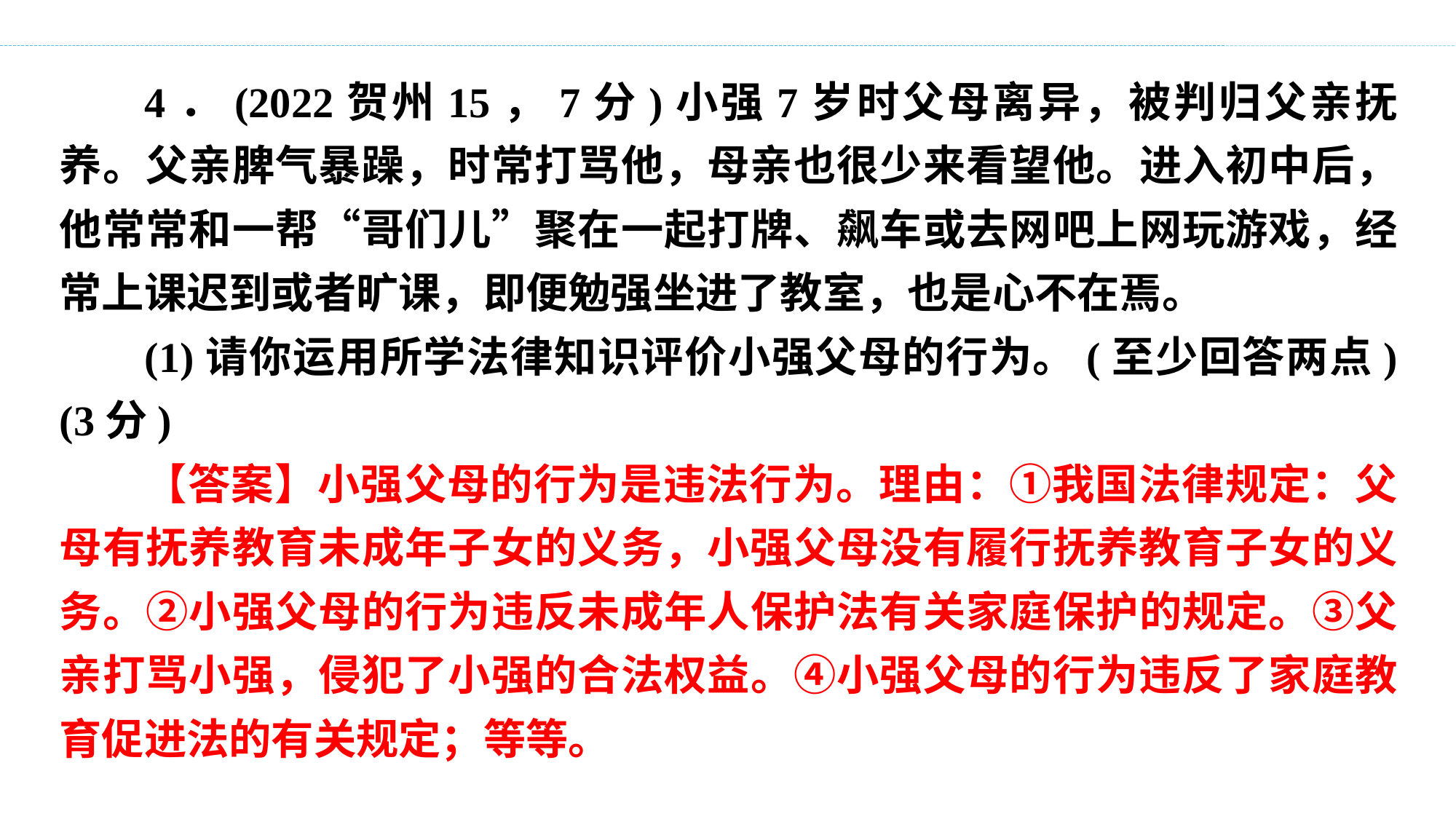

4．(2022贺州15，7分)小强7岁时父母离异，被判归父亲抚养。父亲脾气暴躁，时常打骂他，母亲也很少来看望他。进入初中后，他常常和一帮“哥们儿”聚在一起打牌、飙车或去网吧上网玩游戏，经常上课迟到或者旷课，即便勉强坐进了教室，也是心不在焉。
(1)请你运用所学法律知识评价小强父母的行为。(至少回答两点)(3分)
【答案】小强父母的行为是违法行为。理由：①我国法律规定：父母有抚养教育未成年子女的义务，小强父母没有履行抚养教育子女的义务。②小强父母的行为违反未成年人保护法有关家庭保护的规定。③父亲打骂小强，侵犯了小强的合法权益。④小强父母的行为违反了家庭教育促进法的有关规定；等等。